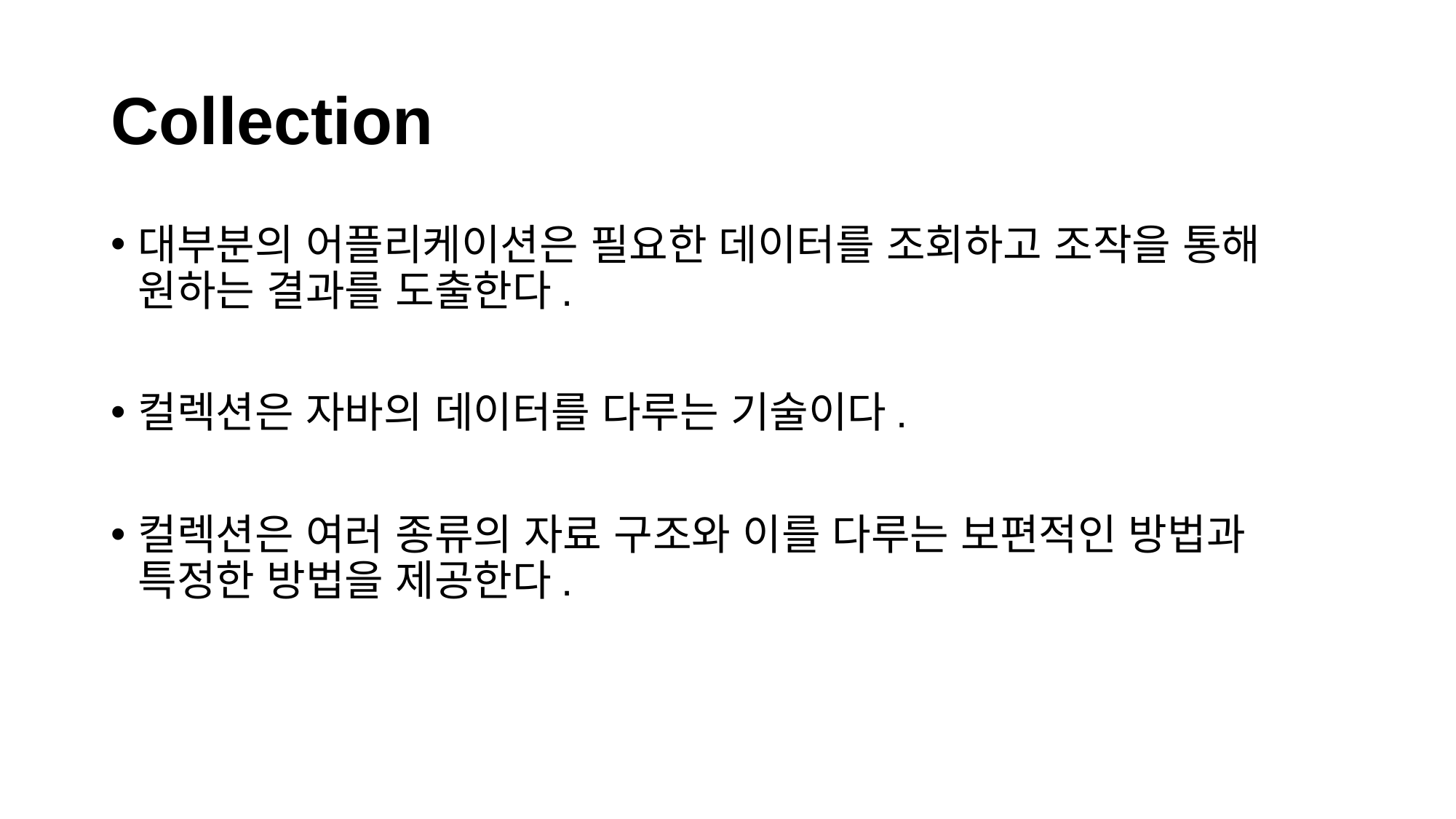

# Collection
대부분의 어플리케이션은 필요한 데이터를 조회하고 조작을 통해 원하는 결과를 도출한다.

컬렉션은 자바의 데이터를 다루는 기술이다.

컬렉션은 여러 종류의 자료 구조와 이를 다루는 보편적인 방법과 특정한 방법을 제공한다.